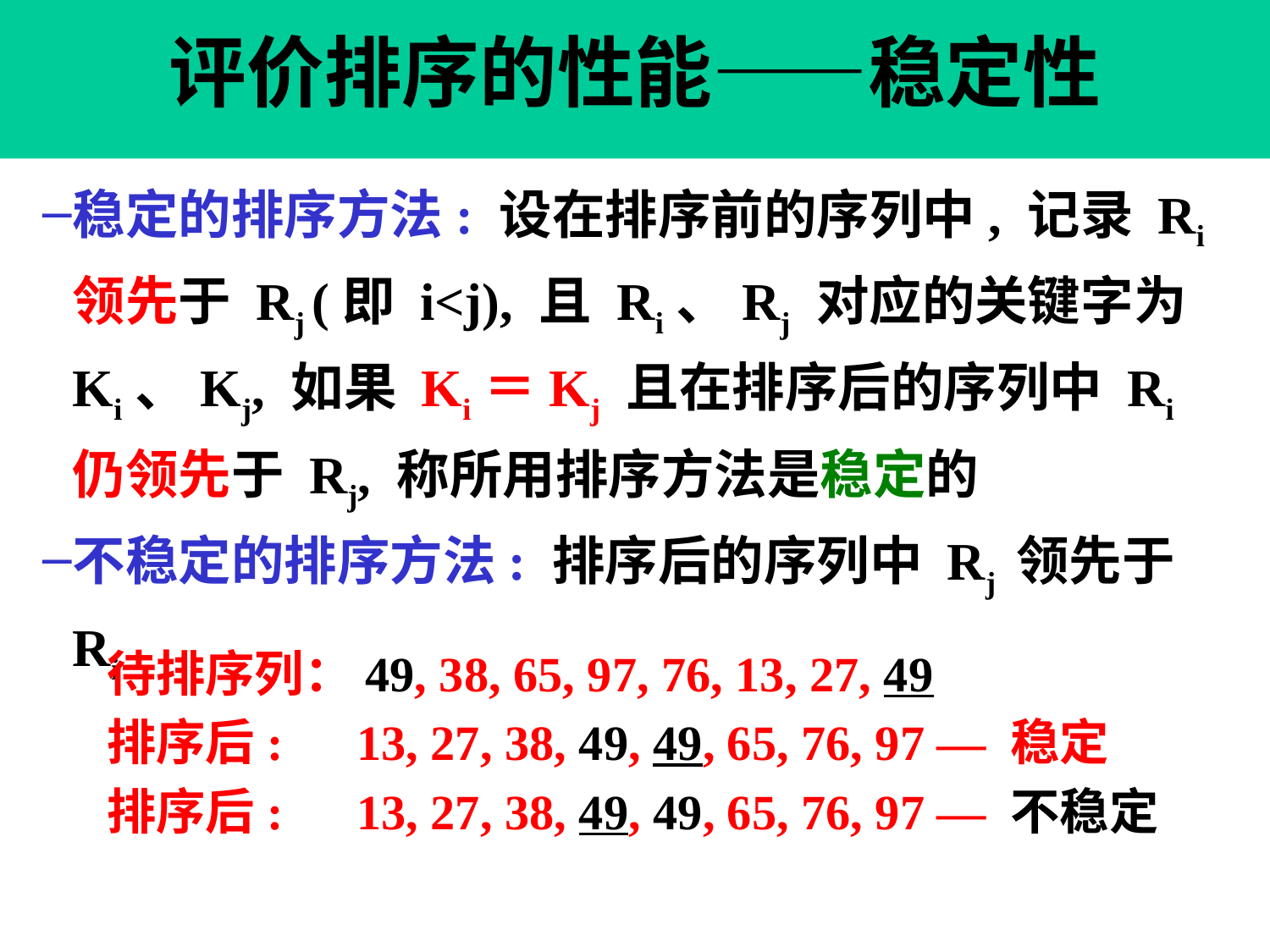

第 29 页
# 评价排序的性能——稳定性
稳定的排序方法: 设在排序前的序列中, 记录 Ri 领先于 Rj (即 i<j), 且 Ri、Rj 对应的关键字为 Ki、Kj, 如果 Ki＝Kj 且在排序后的序列中 Ri 仍领先于 Rj, 称所用排序方法是稳定的
不稳定的排序方法: 排序后的序列中 Rj 领先于 Ri
待排序列：49, 38, 65, 97, 76, 13, 27, 49
排序后:      13, 27, 38, 49, 49, 65, 76, 97 — 稳定
排序后:      13, 27, 38, 49, 49, 65, 76, 97 — 不稳定